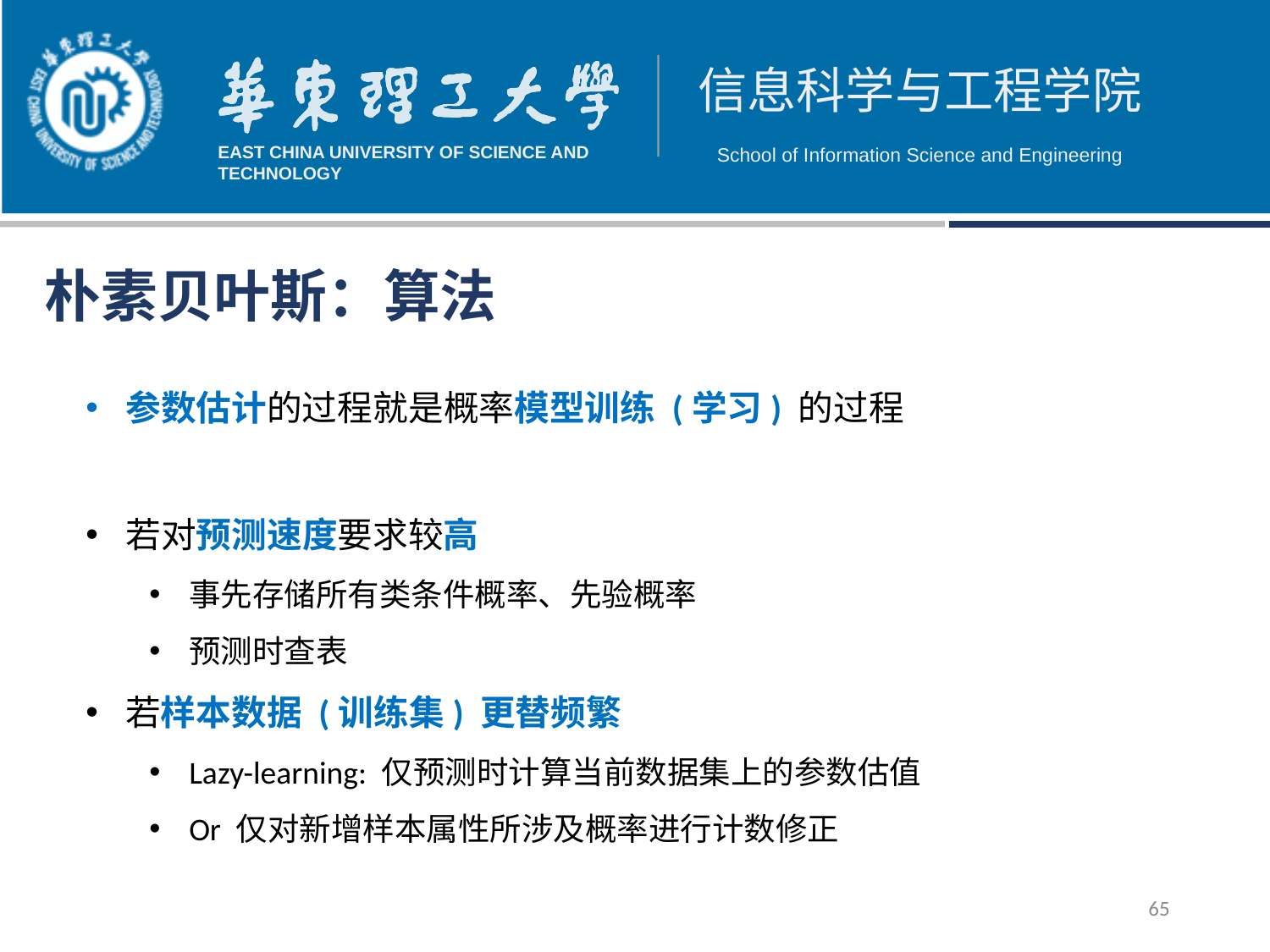

朴素贝叶斯：算法
参数估计的过程就是概率模型训练 (学习) 的过程

若对预测速度要求较高
事先存储所有类条件概率、先验概率
预测时查表
若样本数据 (训练集) 更替频繁
Lazy-learning: 仅预测时计算当前数据集上的参数估值
Or 仅对新增样本属性所涉及概率进行计数修正

65